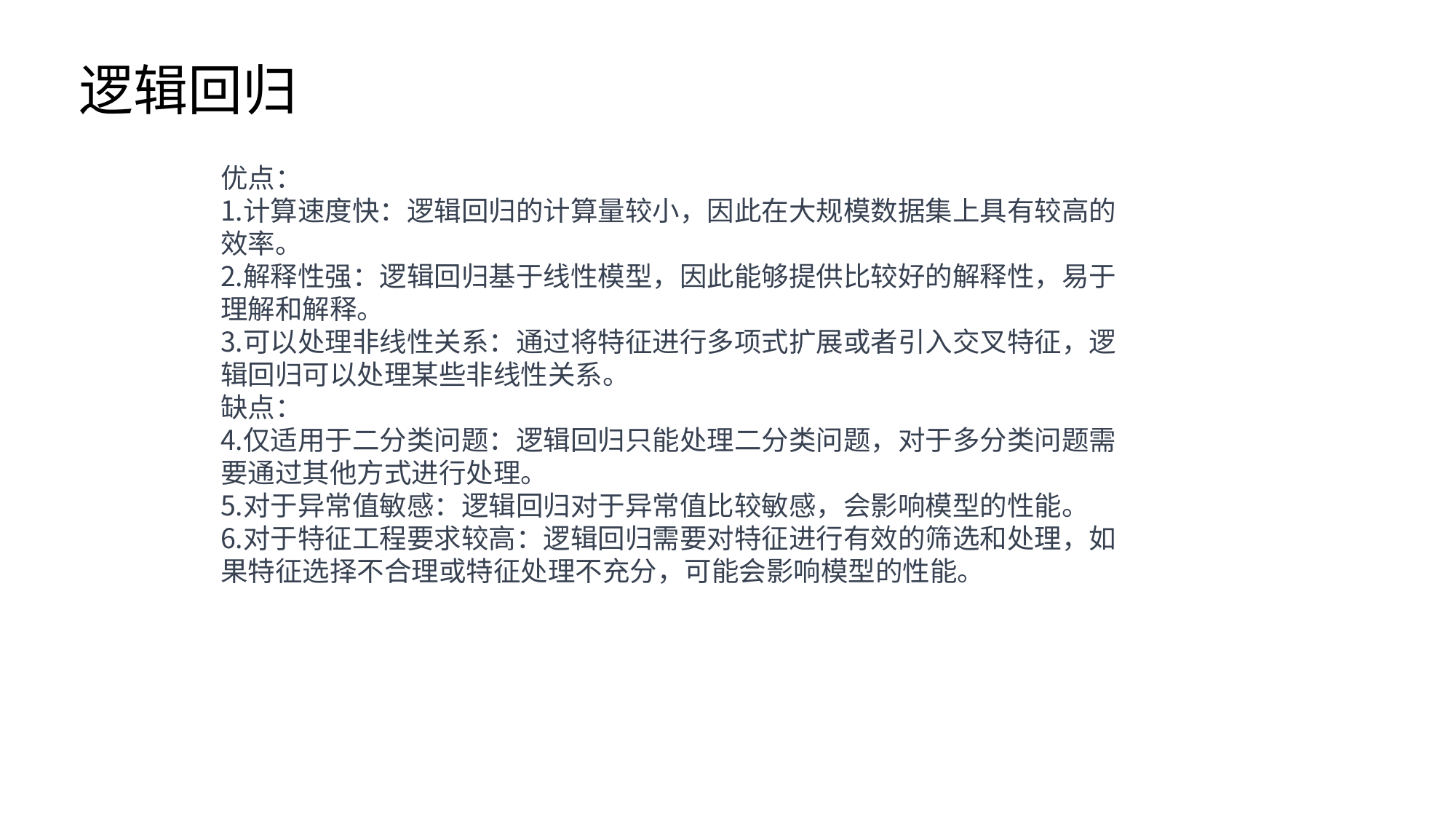

逻辑回归
优点：
计算速度快：逻辑回归的计算量较小，因此在大规模数据集上具有较高的效率。
解释性强：逻辑回归基于线性模型，因此能够提供比较好的解释性，易于理解和解释。
可以处理非线性关系：通过将特征进行多项式扩展或者引入交叉特征，逻辑回归可以处理某些非线性关系。
缺点：
仅适用于二分类问题：逻辑回归只能处理二分类问题，对于多分类问题需要通过其他方式进行处理。
对于异常值敏感：逻辑回归对于异常值比较敏感，会影响模型的性能。
对于特征工程要求较高：逻辑回归需要对特征进行有效的筛选和处理，如果特征选择不合理或特征处理不充分，可能会影响模型的性能。